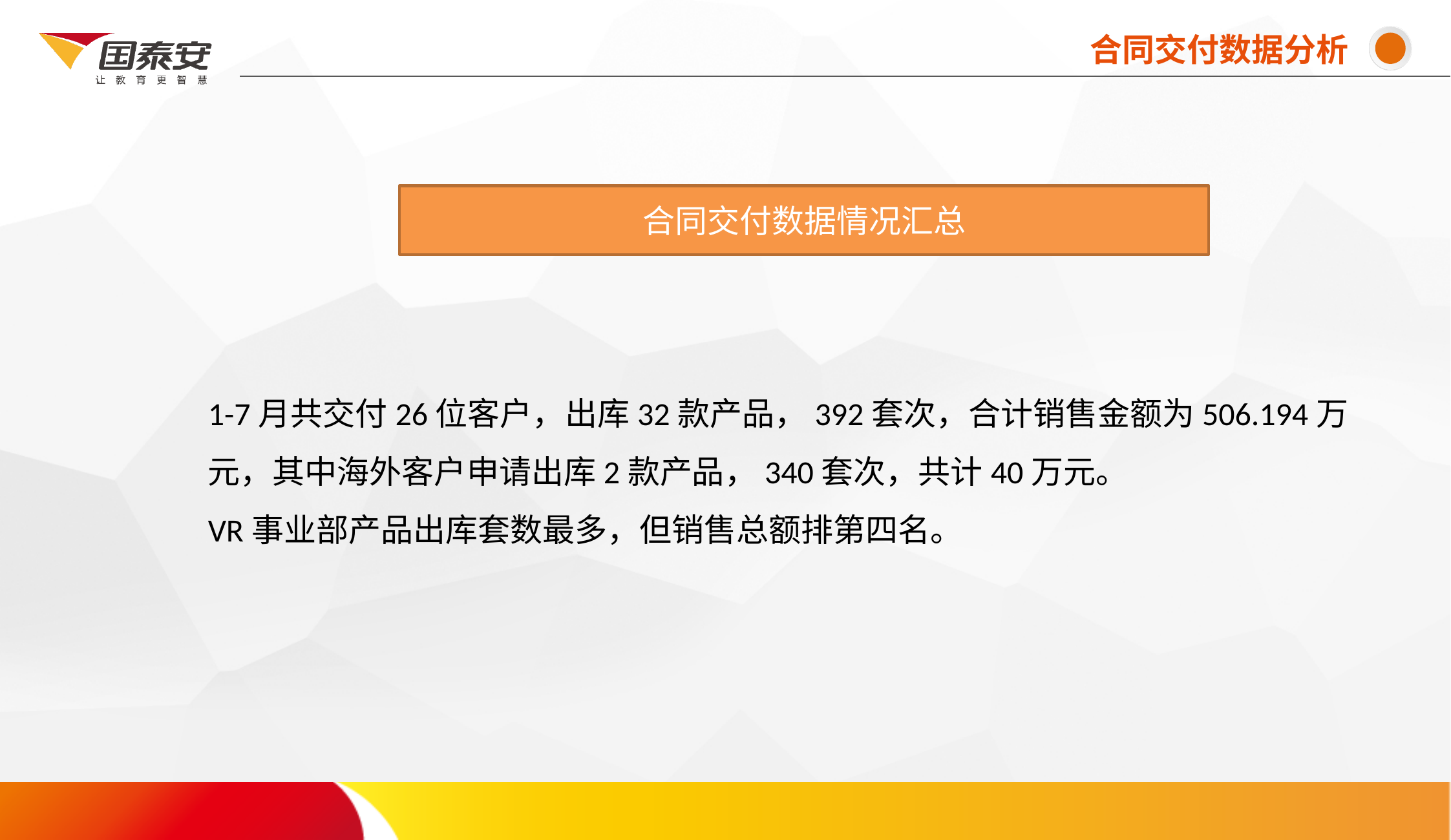

合同交付数据分析
合同交付数据情况汇总
1-7月共交付26位客户，出库32款产品，392套次，合计销售金额为506.194万元，其中海外客户申请出库2款产品，340套次，共计40万元。
VR事业部产品出库套数最多，但销售总额排第四名。